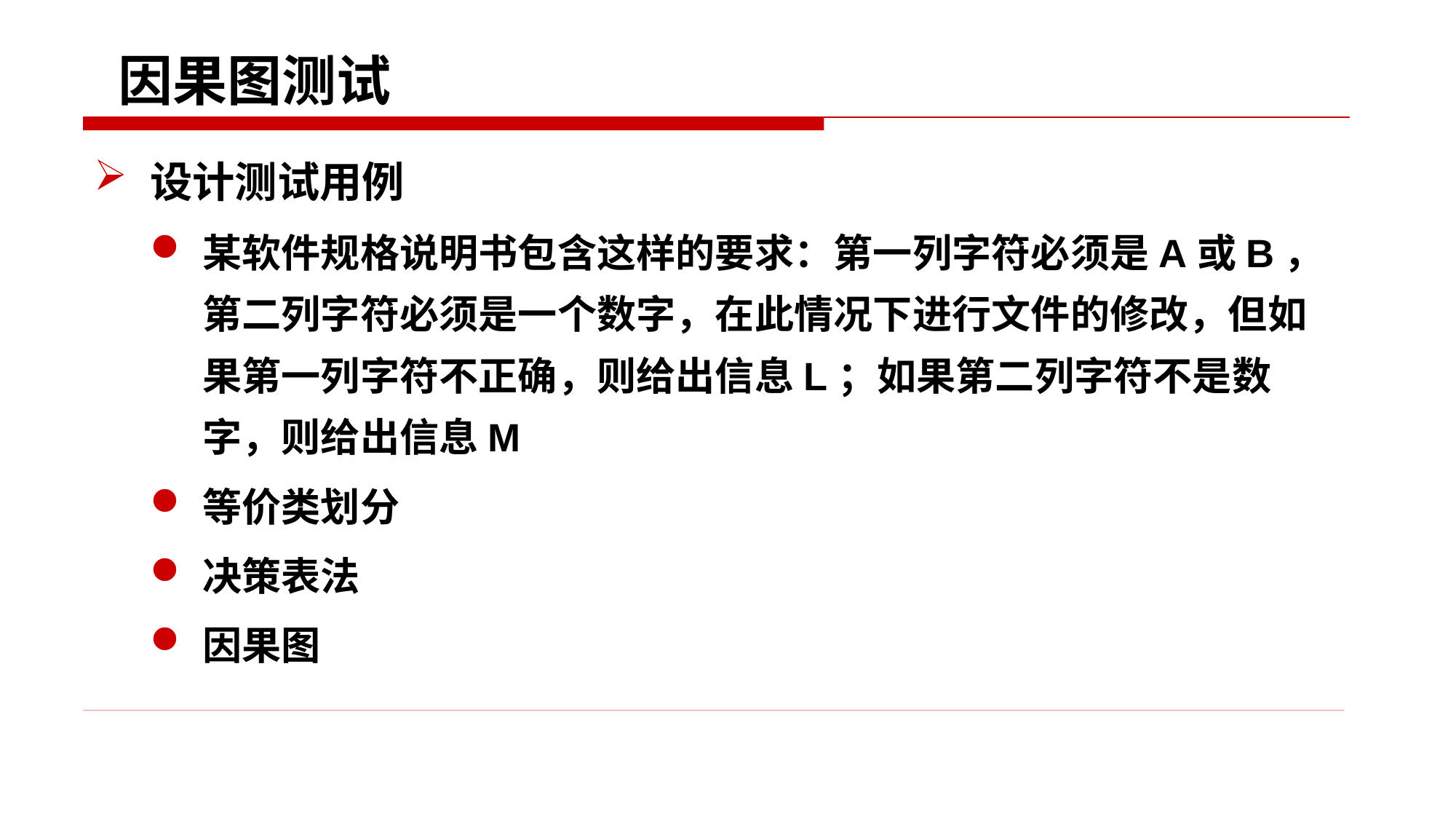

# 因果图测试
设计测试用例
某软件规格说明书包含这样的要求：第一列字符必须是A或B，第二列字符必须是一个数字，在此情况下进行文件的修改，但如果第一列字符不正确，则给出信息L；如果第二列字符不是数字，则给出信息M
等价类划分
决策表法
因果图